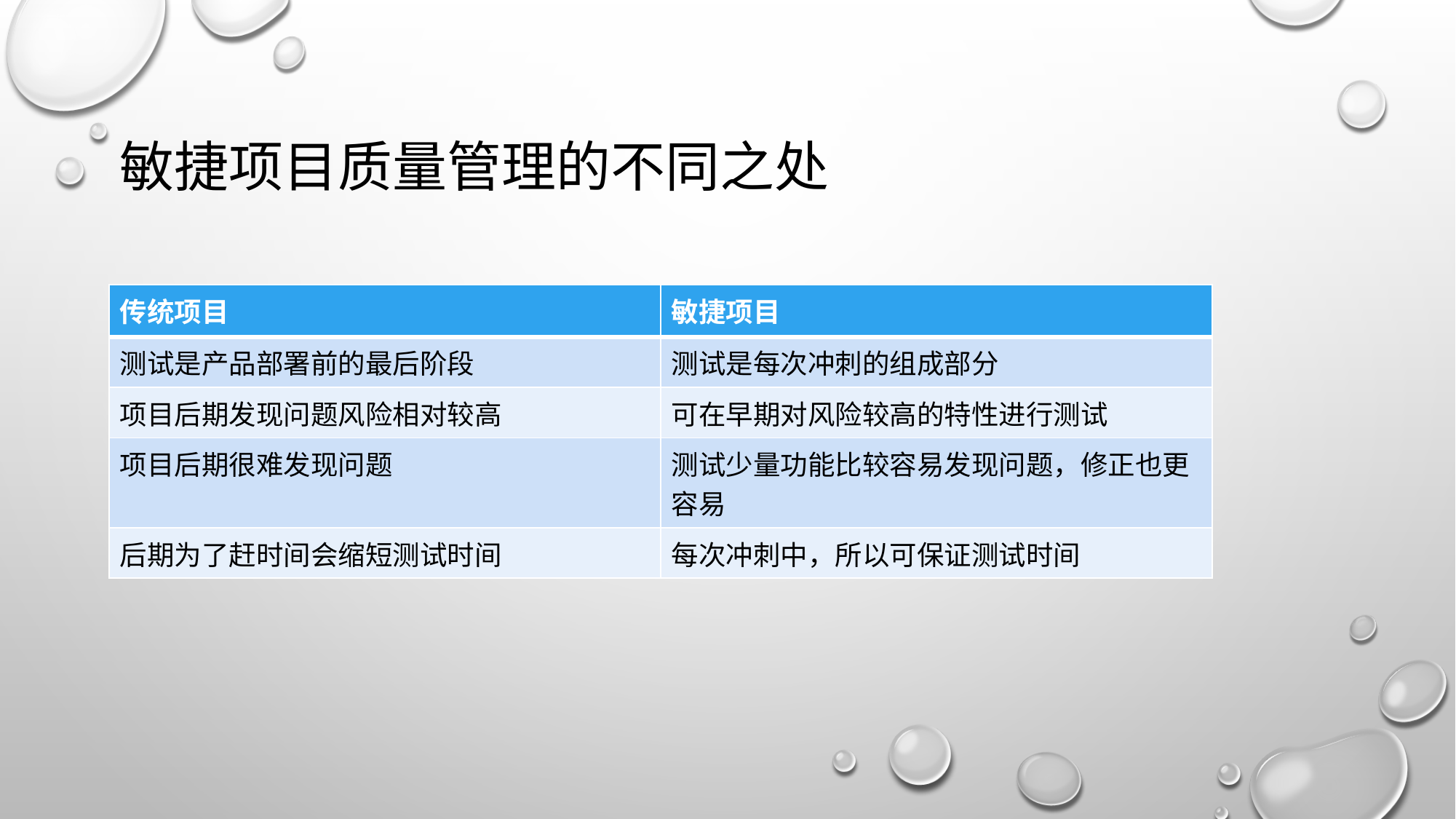

# 敏捷项目质量管理的不同之处
| 传统项目 | 敏捷项目 |
| --- | --- |
| 测试是产品部署前的最后阶段 | 测试是每次冲刺的组成部分 |
| 项目后期发现问题风险相对较高 | 可在早期对风险较高的特性进行测试 |
| 项目后期很难发现问题 | 测试少量功能比较容易发现问题，修正也更容易 |
| 后期为了赶时间会缩短测试时间 | 每次冲刺中，所以可保证测试时间 |